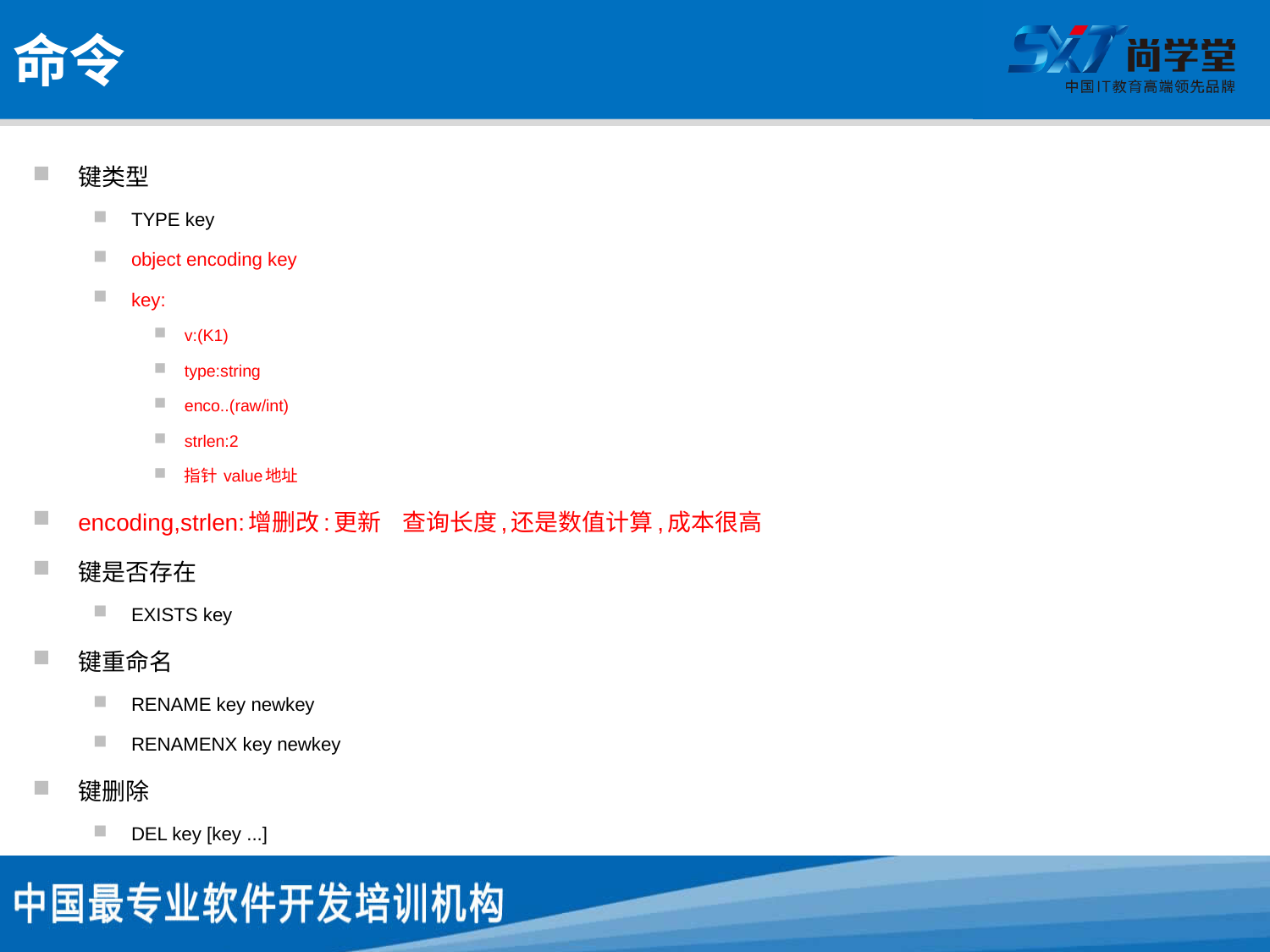

# 命令
键类型
TYPE key
object encoding key
key:
v:(K1)
type:string
enco..(raw/int)
strlen:2
指针 value地址
encoding,strlen:增删改:更新    查询长度,还是数值计算,成本很高
键是否存在
EXISTS key
键重命名
RENAME key newkey
RENAMENX key newkey
键删除
DEL key [key ...]